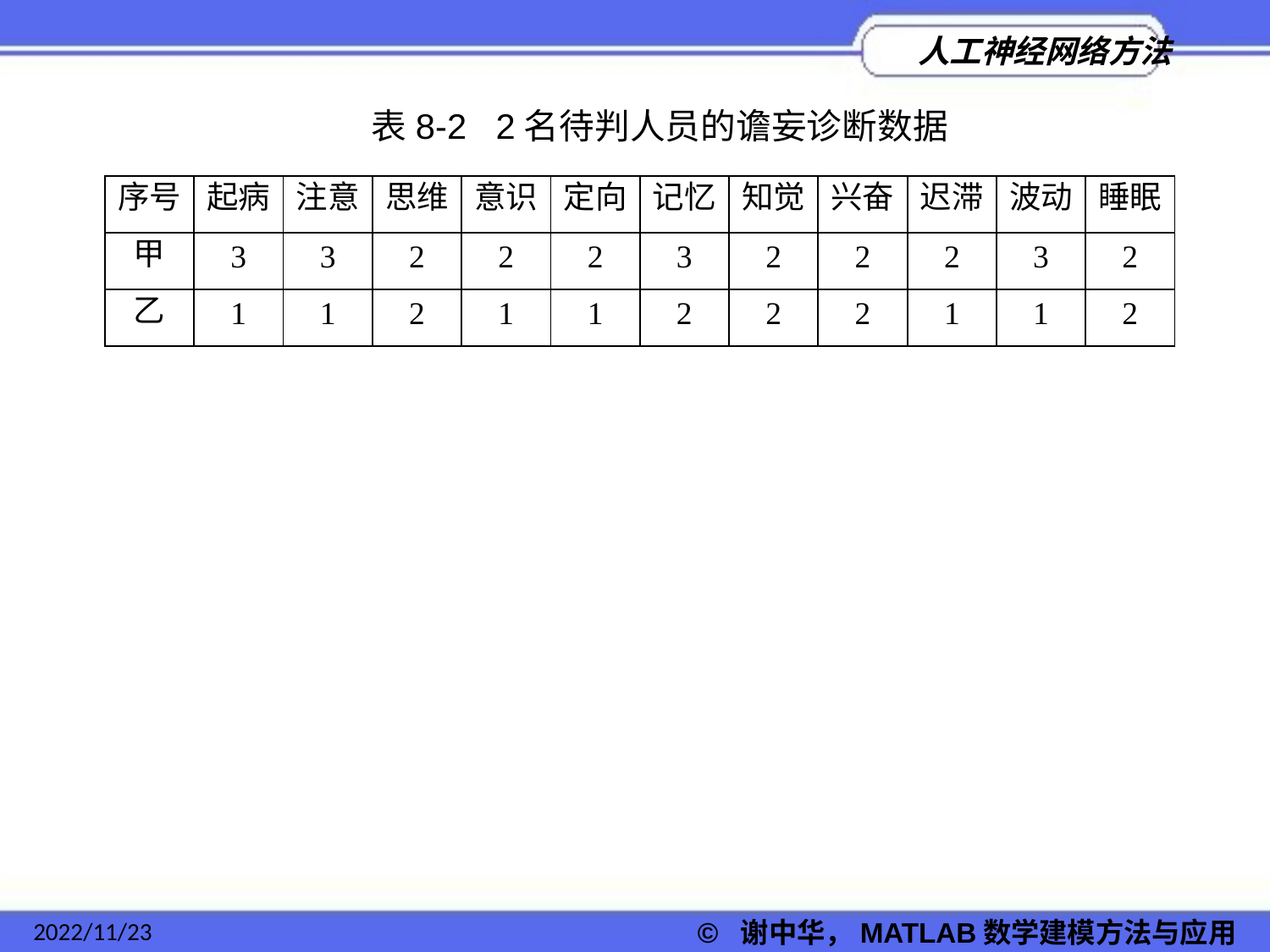

表8-2   2名待判人员的谵妄诊断数据
| 序号 | 起病 | 注意 | 思维 | 意识 | 定向 | 记忆 | 知觉 | 兴奋 | 迟滞 | 波动 | 睡眠 |
| --- | --- | --- | --- | --- | --- | --- | --- | --- | --- | --- | --- |
| 甲 | 3 | 3 | 2 | 2 | 2 | 3 | 2 | 2 | 2 | 3 | 2 |
| 乙 | 1 | 1 | 2 | 1 | 1 | 2 | 2 | 2 | 1 | 1 | 2 |
2022/11/23
©  谢中华，MATLAB数学建模方法与应用